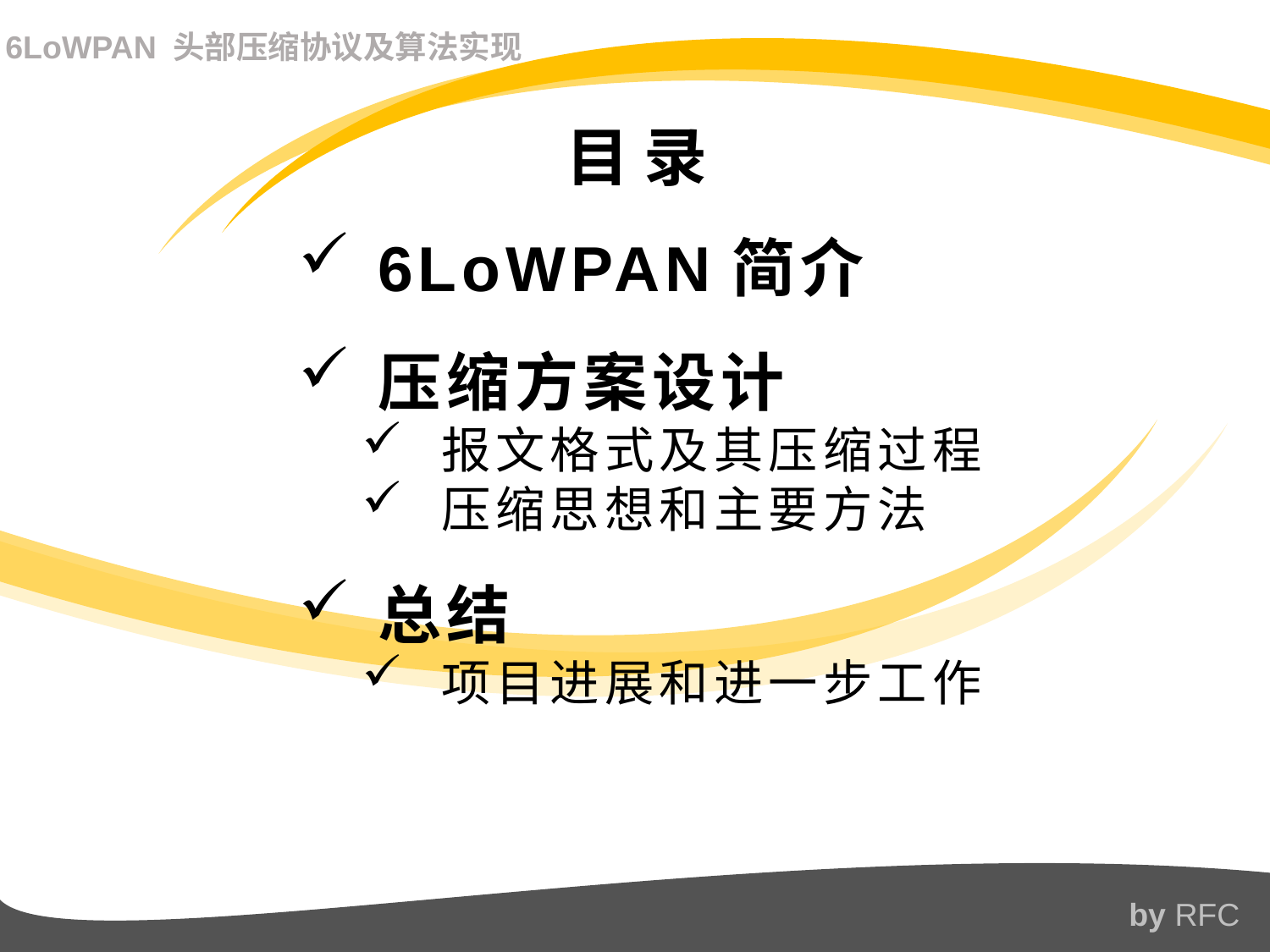

6LoWPAN 头部压缩协议及算法实现
目 录
6LoWPAN简介
压缩方案设计
报文格式及其压缩过程
压缩思想和主要方法
总结
项目进展和进一步工作
by RFC